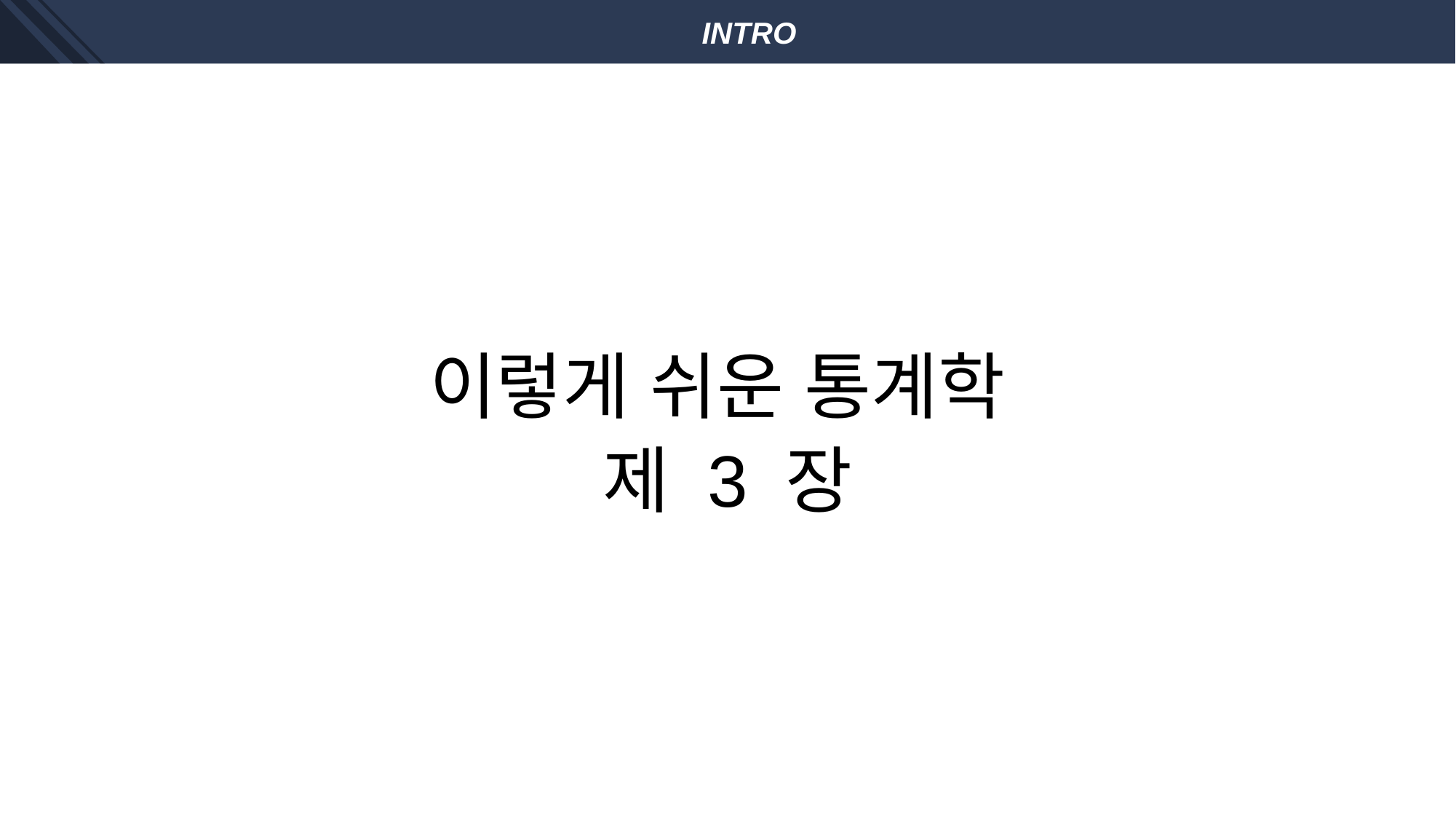

INTRO

이렇게 쉬운 통계학
제 3 장